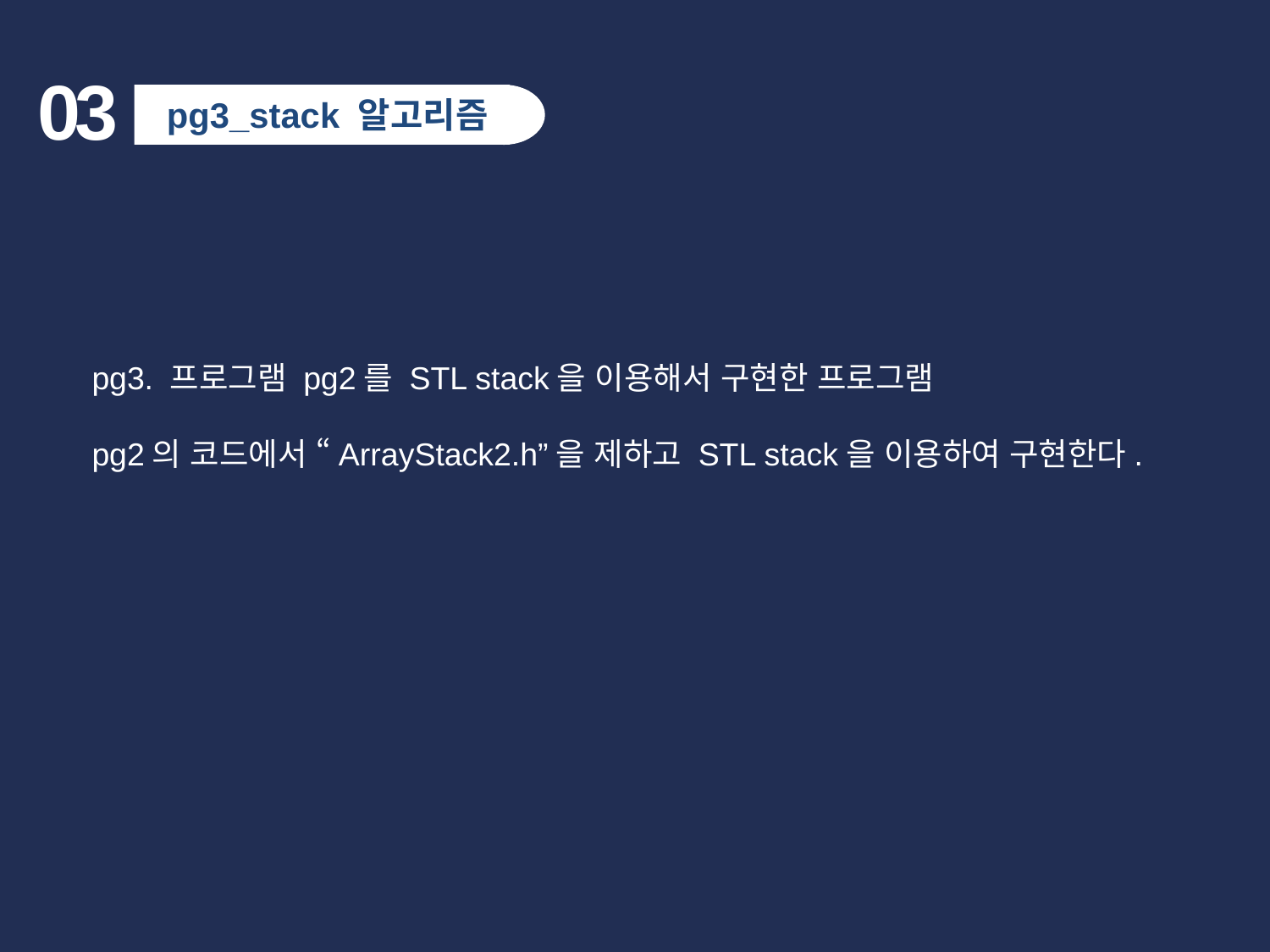

03

pg3_stack 알고리즘
pg3. 프로그램 pg2를 STL stack을 이용해서 구현한 프로그램

pg2의 코드에서 “ArrayStack2.h”을 제하고 STL stack을 이용하여 구현한다.